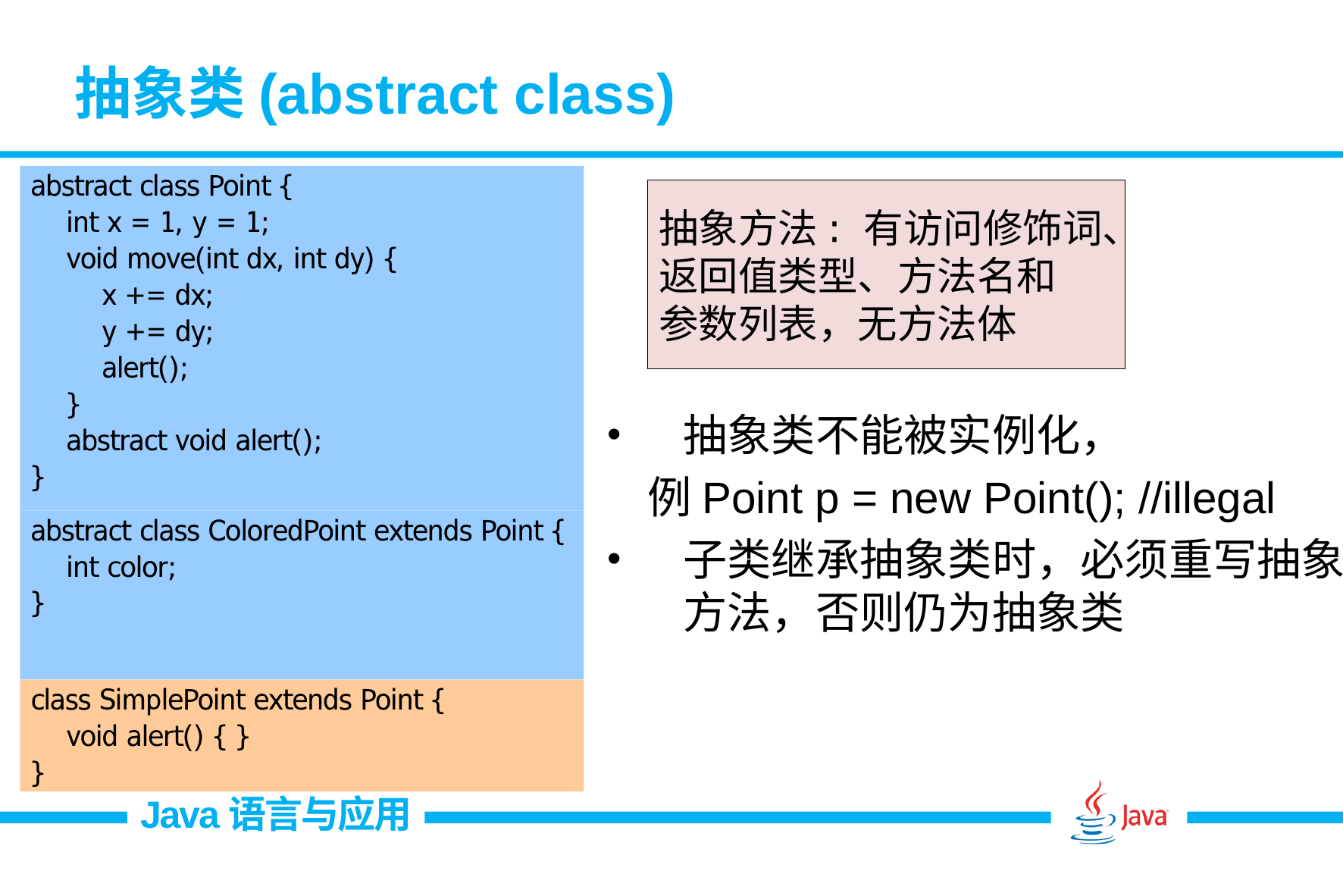

58
# 抽象类(abstract class)
abstract class Point {
    int x = 1, y = 1;
    void move(int dx, int dy) {
        x += dx;
        y += dy;
        alert();
    }
    abstract void alert();
}
抽象方法: 有访问修饰词、
返回值类型、方法名和
参数列表，无方法体
抽象类不能被实例化，
   例Point p = new Point(); //illegal
子类继承抽象类时，必须重写抽象方法，否则仍为抽象类
abstract class ColoredPoint extends Point {
    int color;
}
class SimplePoint extends Point {
    void alert() { }
}